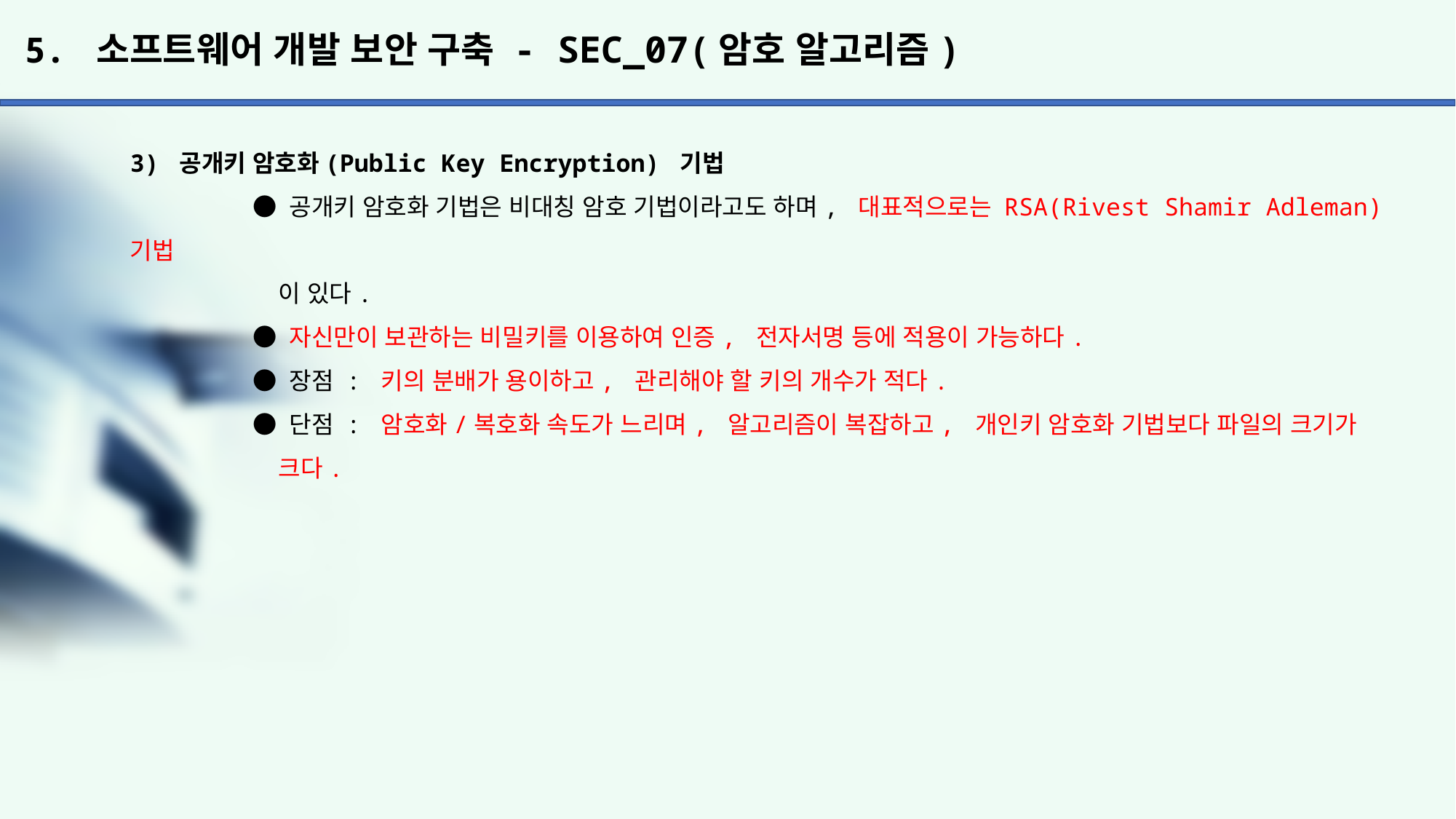

# 5. 소프트웨어 개발 보안 구축 - SEC_07(암호 알고리즘)
3) 공개키 암호화(Public Key Encryption) 기법
	  ● 공개키 암호화 기법은 비대칭 암호 기법이라고도 하며, 대표적으로는 RSA(Rivest Shamir Adleman) 기법
	     이 있다.
	  ● 자신만이 보관하는 비밀키를 이용하여 인증, 전자서명 등에 적용이 가능하다.
	  ● 장점 : 키의 분배가 용이하고, 관리해야 할 키의 개수가 적다.
	  ● 단점 : 암호화/복호화 속도가 느리며, 알고리즘이 복잡하고, 개인키 암호화 기법보다 파일의 크기가
	     크다.